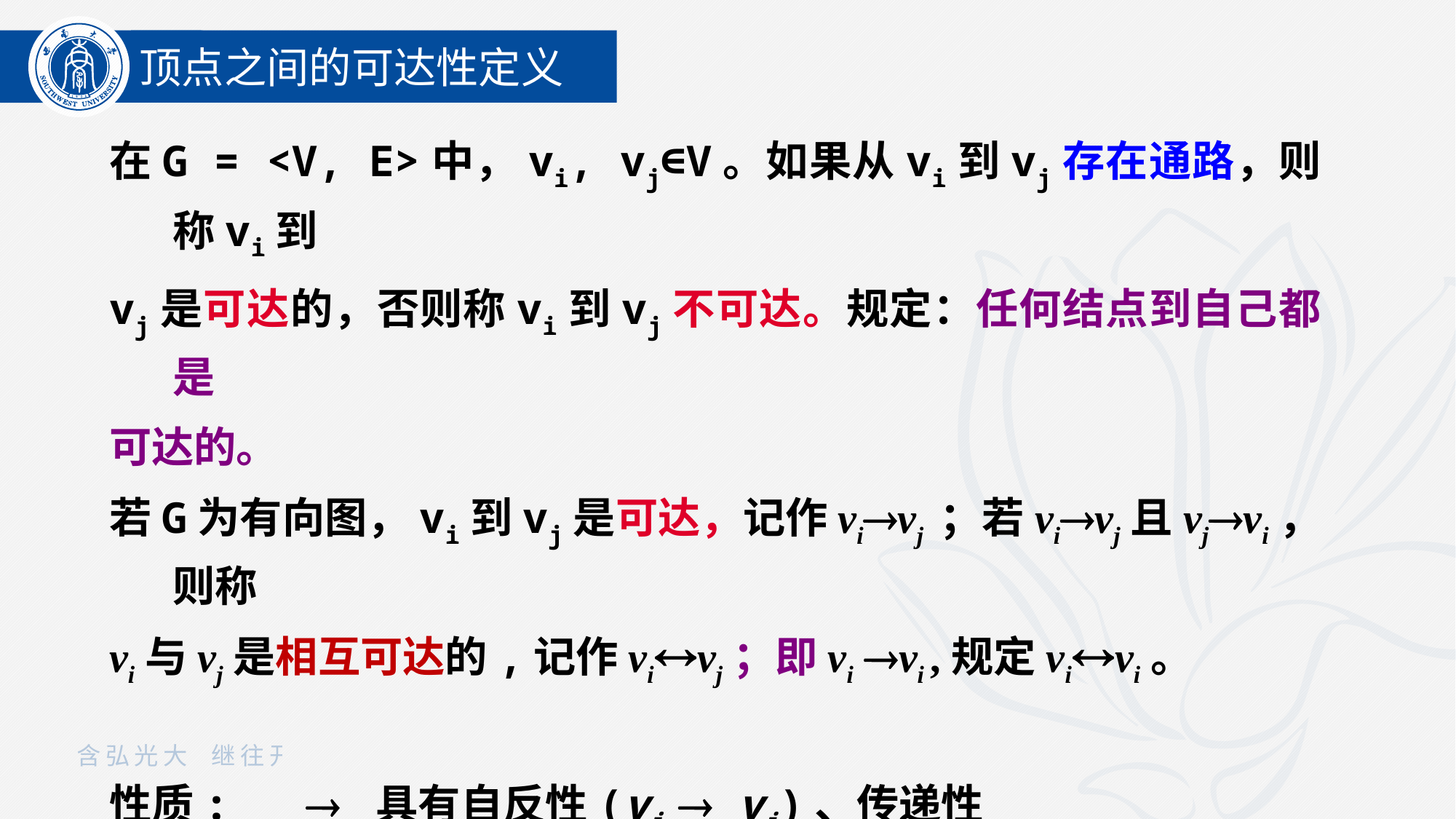

顶点之间的可达性定义
在G = <V, E>中，vi, vj∈V。如果从vi到vj存在通路，则称vi到
vj是可达的，否则称vi到vj不可达。规定：任何结点到自己都是
可达的。
若G为有向图，vi到vj是可达，记作vi→vj ；若vi→vj且vj→vi，则称
vi与vj是相互可达的,记作vi↔vj；即vi →vi ,规定vi↔vi。

性质:   → 具有自反性(vi → vi)、传递性
        ↔ 具有自反性、对称性、传递性